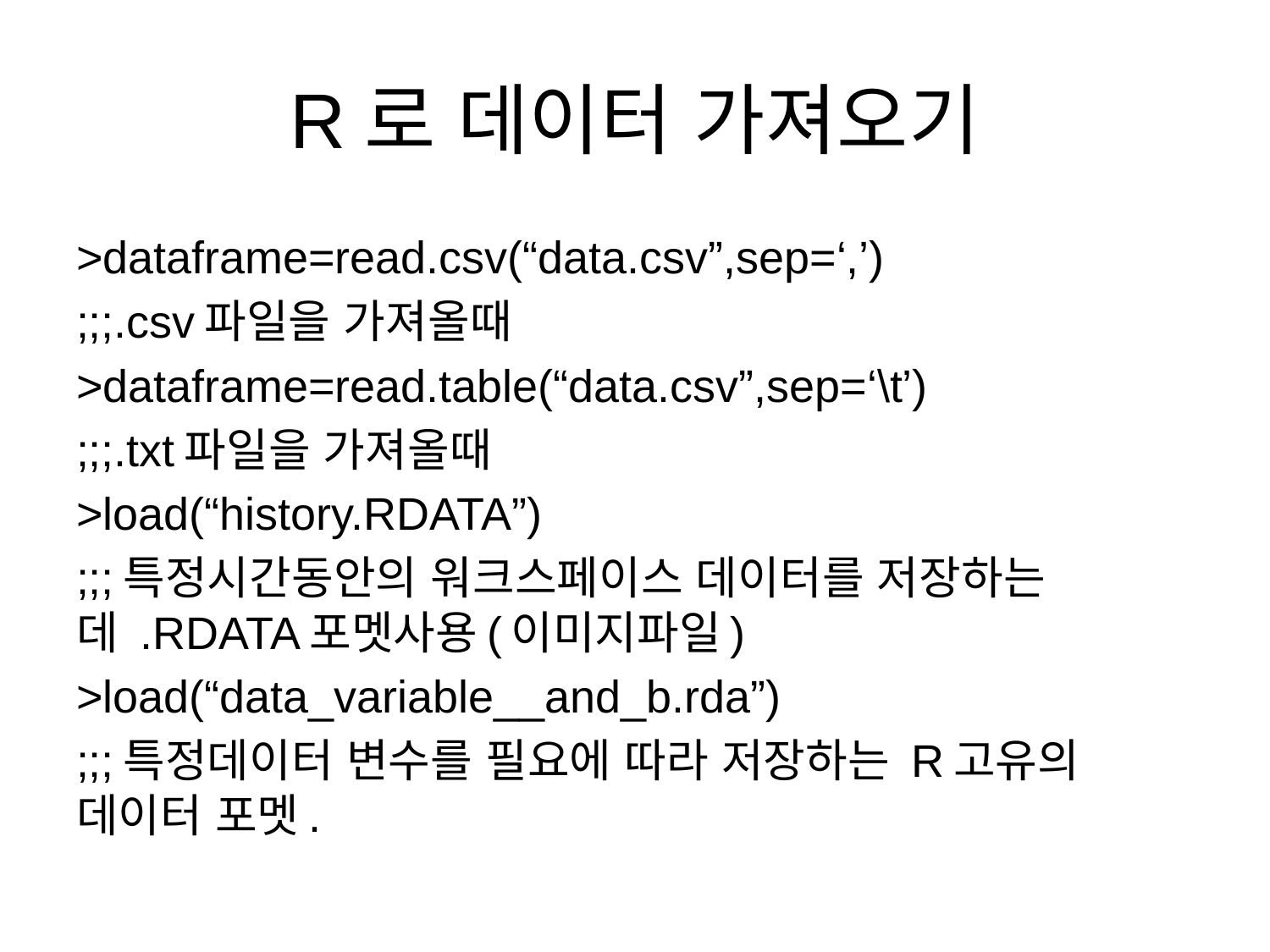

# R로 데이터 가져오기
>dataframe=read.csv(“data.csv”,sep=‘,’)
;;;.csv파일을 가져올때
>dataframe=read.table(“data.csv”,sep=‘\t’)
;;;.txt파일을 가져올때
>load(“history.RDATA”)
;;;특정시간동안의 워크스페이스 데이터를 저장하는데 .RDATA포멧사용(이미지파일)
>load(“data_variable__and_b.rda”)
;;;특정데이터 변수를 필요에 따라 저장하는 R고유의 데이터 포멧.